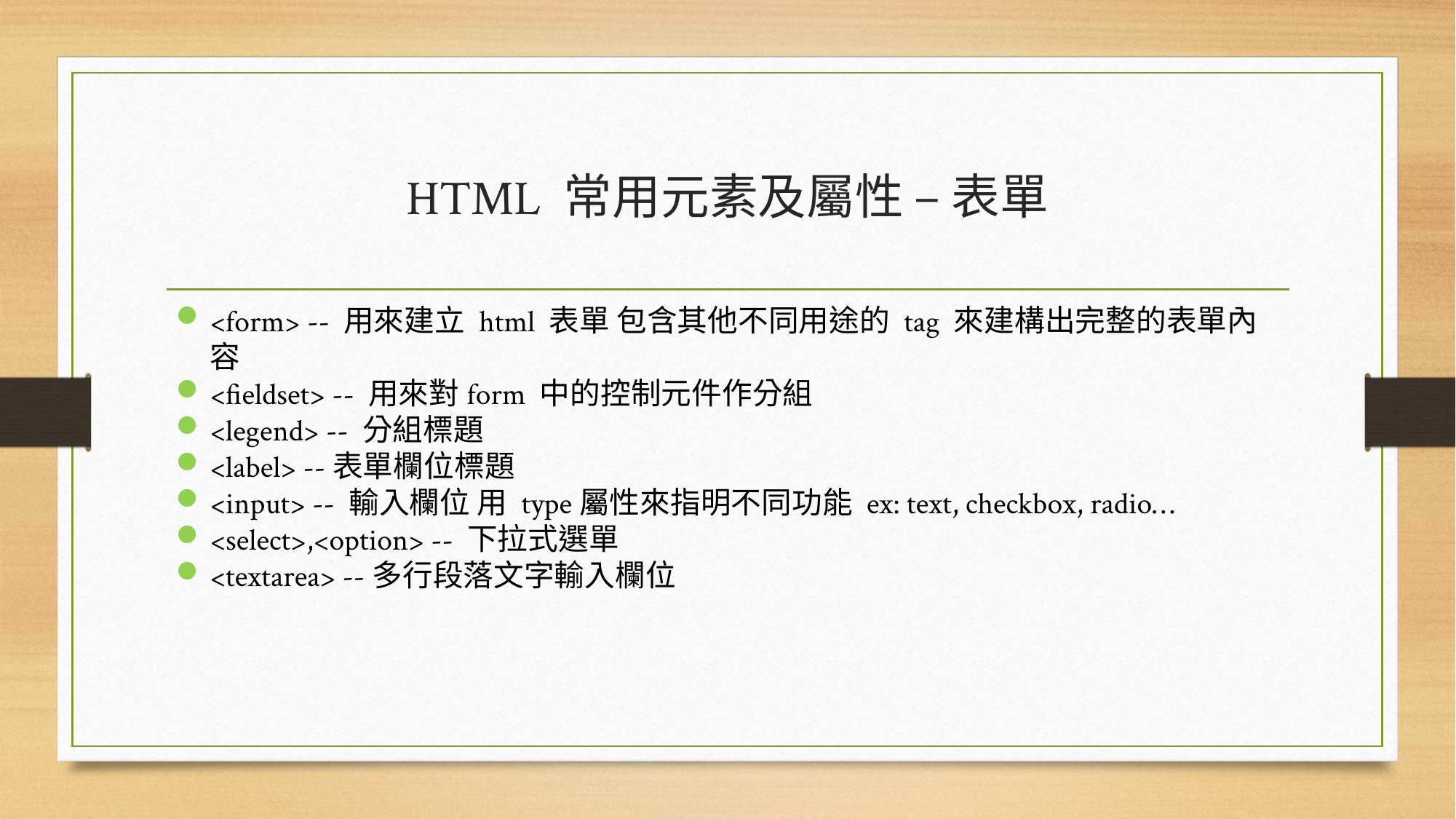

# HTML 常用元素及屬性 – 表單
<form> -- 用來建立 html 表單 包含其他不同用途的 tag 來建構出完整的表單內容
<fieldset> -- 用來對form 中的控制元件作分組
<legend> -- 分組標題
<label> --表單欄位標題
<input> -- 輸入欄位 用 type屬性來指明不同功能 ex: text, checkbox, radio…
<select>,<option> -- 下拉式選單
<textarea> --多行段落文字輸入欄位